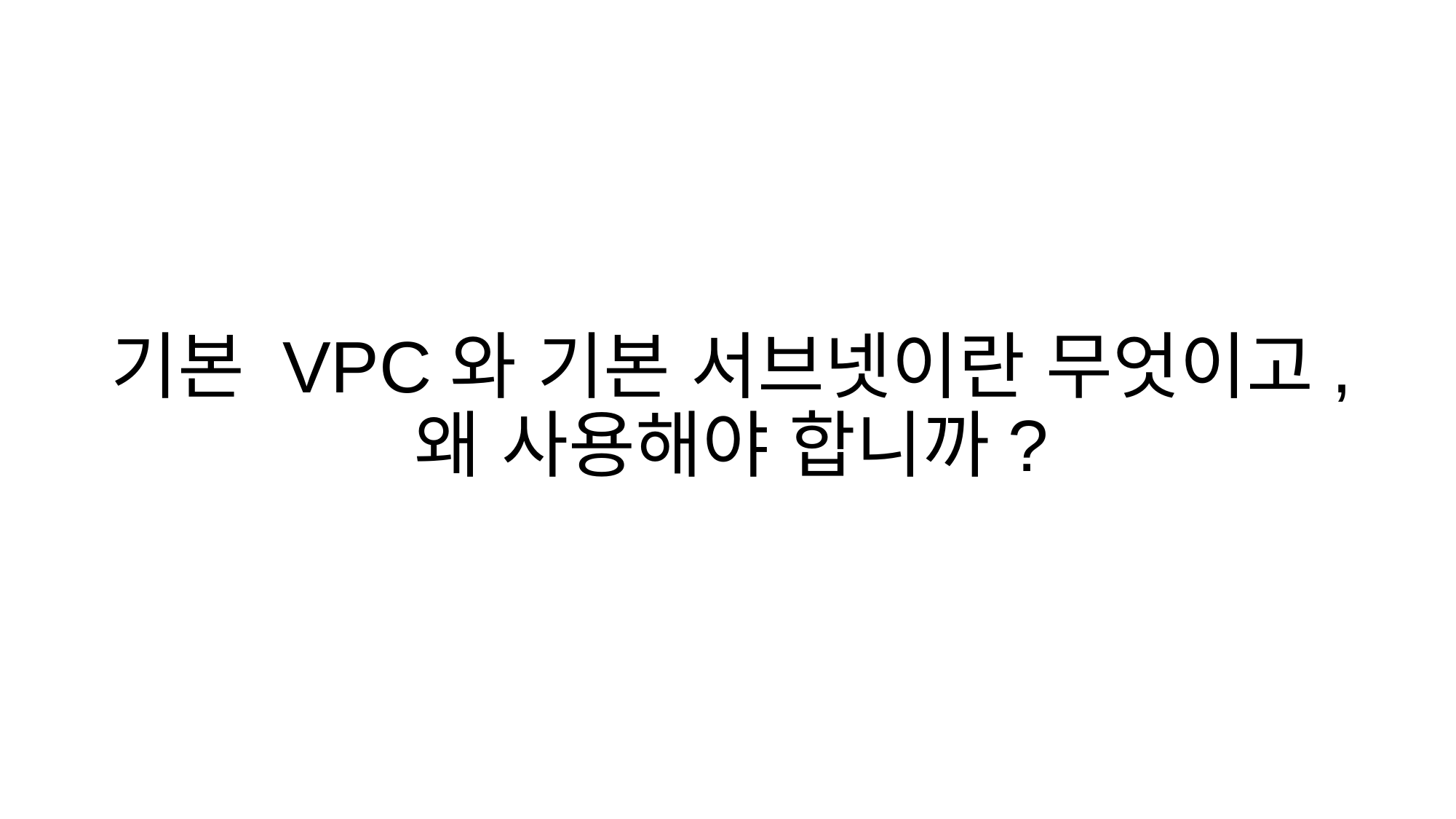

# 기본 VPC와 기본 서브넷이란 무엇이고, 왜 사용해야 합니까?